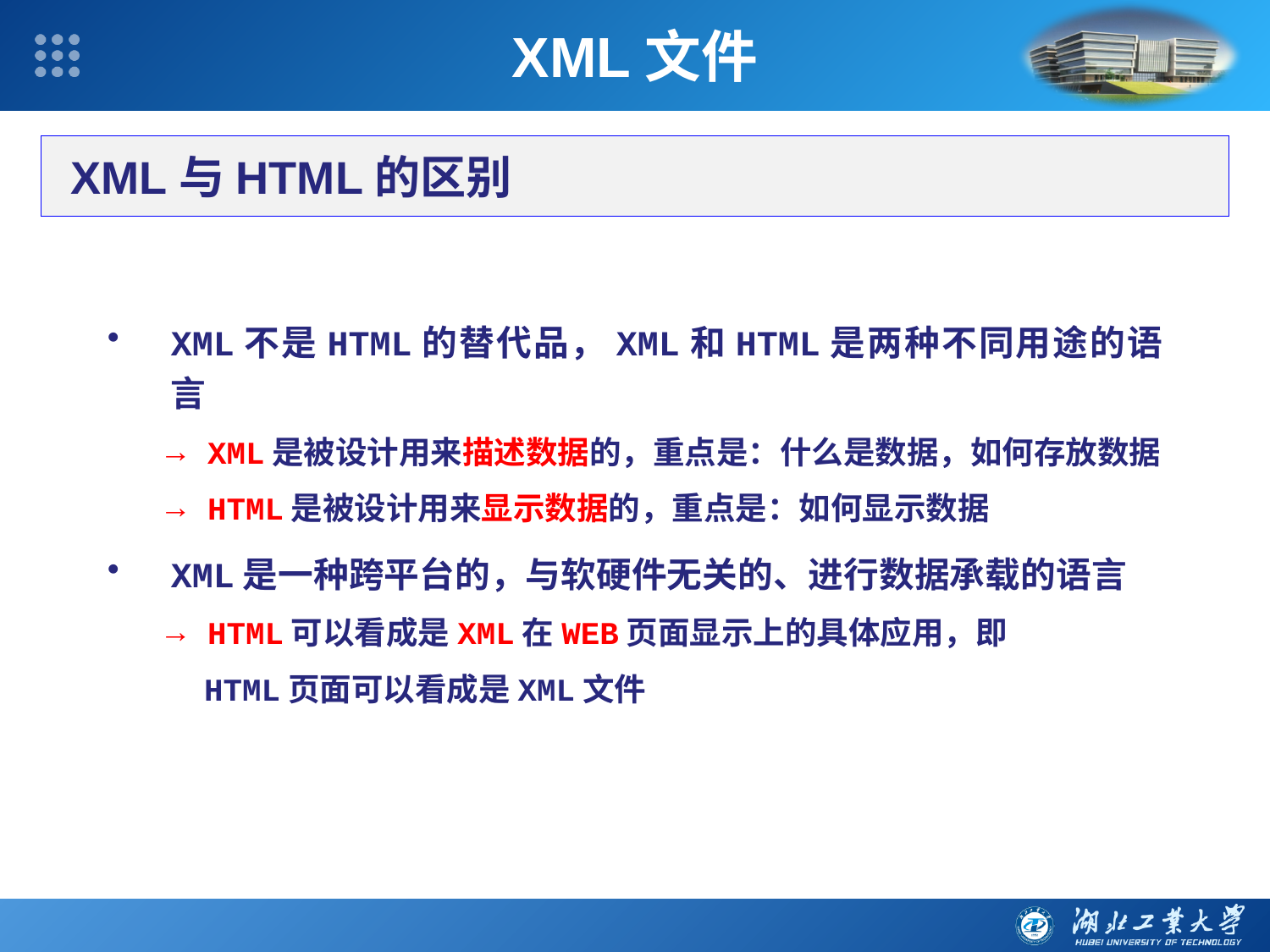

XML文件
XML与HTML的区别
XML不是HTML的替代品，XML和HTML是两种不同用途的语言
XML是被设计用来描述数据的，重点是：什么是数据，如何存放数据
HTML是被设计用来显示数据的，重点是：如何显示数据
XML是一种跨平台的，与软硬件无关的、进行数据承载的语言
HTML可以看成是XML在WEB页面显示上的具体应用，即
   HTML页面可以看成是XML文件